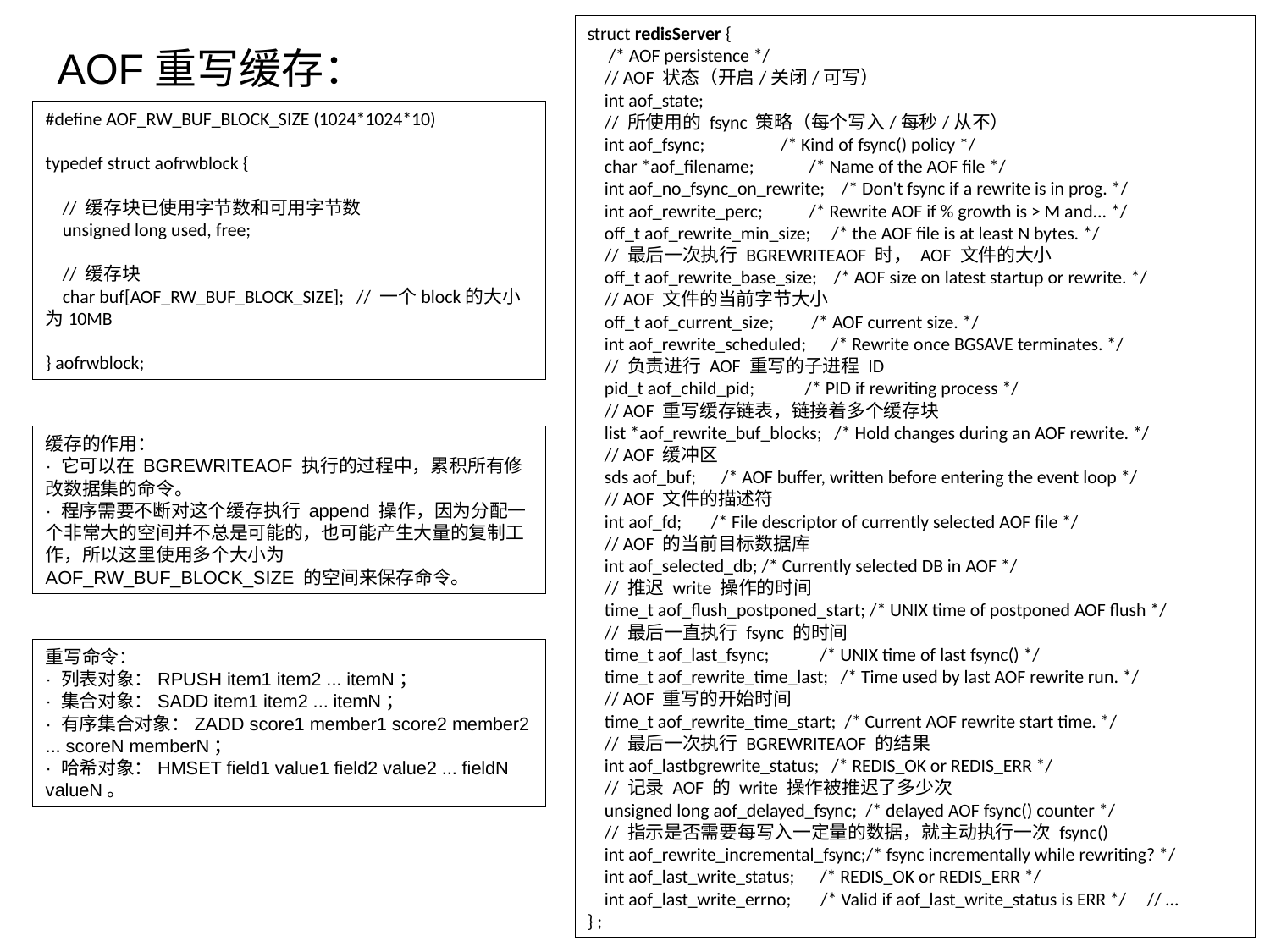

struct redisServer {
     /* AOF persistence */
    // AOF 状态（开启/关闭/可写）
    int aof_state;
    // 所使用的 fsync 策略（每个写入/每秒/从不）
    int aof_fsync;                  /* Kind of fsync() policy */
    char *aof_filename;             /* Name of the AOF file */
    int aof_no_fsync_on_rewrite;    /* Don't fsync if a rewrite is in prog. */
    int aof_rewrite_perc;           /* Rewrite AOF if % growth is > M and... */
    off_t aof_rewrite_min_size;     /* the AOF file is at least N bytes. */
    // 最后一次执行 BGREWRITEAOF 时， AOF 文件的大小
    off_t aof_rewrite_base_size;    /* AOF size on latest startup or rewrite. */
    // AOF 文件的当前字节大小
    off_t aof_current_size;         /* AOF current size. */
    int aof_rewrite_scheduled;      /* Rewrite once BGSAVE terminates. */
    // 负责进行 AOF 重写的子进程 ID
    pid_t aof_child_pid;            /* PID if rewriting process */
    // AOF 重写缓存链表，链接着多个缓存块
    list *aof_rewrite_buf_blocks;   /* Hold changes during an AOF rewrite. */
    // AOF 缓冲区
    sds aof_buf;      /* AOF buffer, written before entering the event loop */
    // AOF 文件的描述符
    int aof_fd;       /* File descriptor of currently selected AOF file */
    // AOF 的当前目标数据库
    int aof_selected_db; /* Currently selected DB in AOF */
    // 推迟 write 操作的时间
    time_t aof_flush_postponed_start; /* UNIX time of postponed AOF flush */
    // 最后一直执行 fsync 的时间
    time_t aof_last_fsync;            /* UNIX time of last fsync() */
    time_t aof_rewrite_time_last;   /* Time used by last AOF rewrite run. */
    // AOF 重写的开始时间
    time_t aof_rewrite_time_start;  /* Current AOF rewrite start time. */
    // 最后一次执行 BGREWRITEAOF 的结果
    int aof_lastbgrewrite_status;   /* REDIS_OK or REDIS_ERR */
    // 记录 AOF 的 write 操作被推迟了多少次
    unsigned long aof_delayed_fsync;  /* delayed AOF fsync() counter */
    // 指示是否需要每写入一定量的数据，就主动执行一次 fsync()
    int aof_rewrite_incremental_fsync;/* fsync incrementally while rewriting? */
    int aof_last_write_status;      /* REDIS_OK or REDIS_ERR */
    int aof_last_write_errno;       /* Valid if aof_last_write_status is ERR */     // …
} ;
AOF重写缓存：
#define AOF_RW_BUF_BLOCK_SIZE (1024*1024*10)

typedef struct aofrwblock {

    // 缓存块已使用字节数和可用字节数
    unsigned long used, free;

    // 缓存块
    char buf[AOF_RW_BUF_BLOCK_SIZE];   // 一个block的大小为10MB

} aofrwblock;
缓存的作用：
· 它可以在 BGREWRITEAOF 执行的过程中，累积所有修改数据集的命令。
· 程序需要不断对这个缓存执行 append 操作，因为分配一个非常大的空间并不总是可能的，也可能产生大量的复制工作，所以这里使用多个大小为 AOF_RW_BUF_BLOCK_SIZE 的空间来保存命令。
重写命令：
· 列表对象：RPUSH item1 item2 ... itemN；
· 集合对象：SADD item1 item2 ... itemN；
· 有序集合对象：ZADD score1 member1 score2 member2 ... scoreN memberN；
· 哈希对象：HMSET field1 value1 field2 value2 ... fieldN valueN。